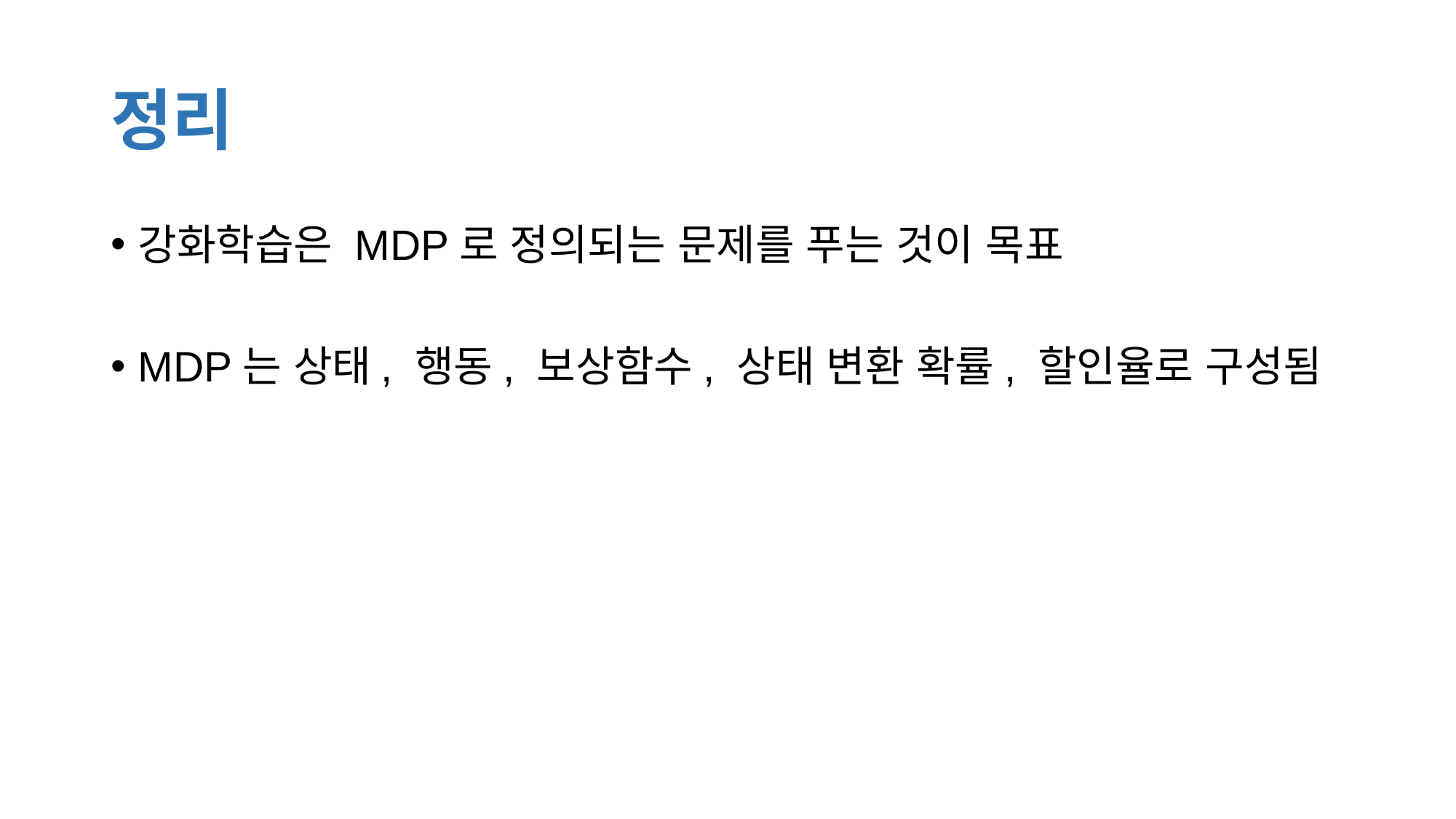

# 정리
강화학습은 MDP로 정의되는 문제를 푸는 것이 목표

MDP는 상태, 행동, 보상함수, 상태 변환 확률, 할인율로 구성됨